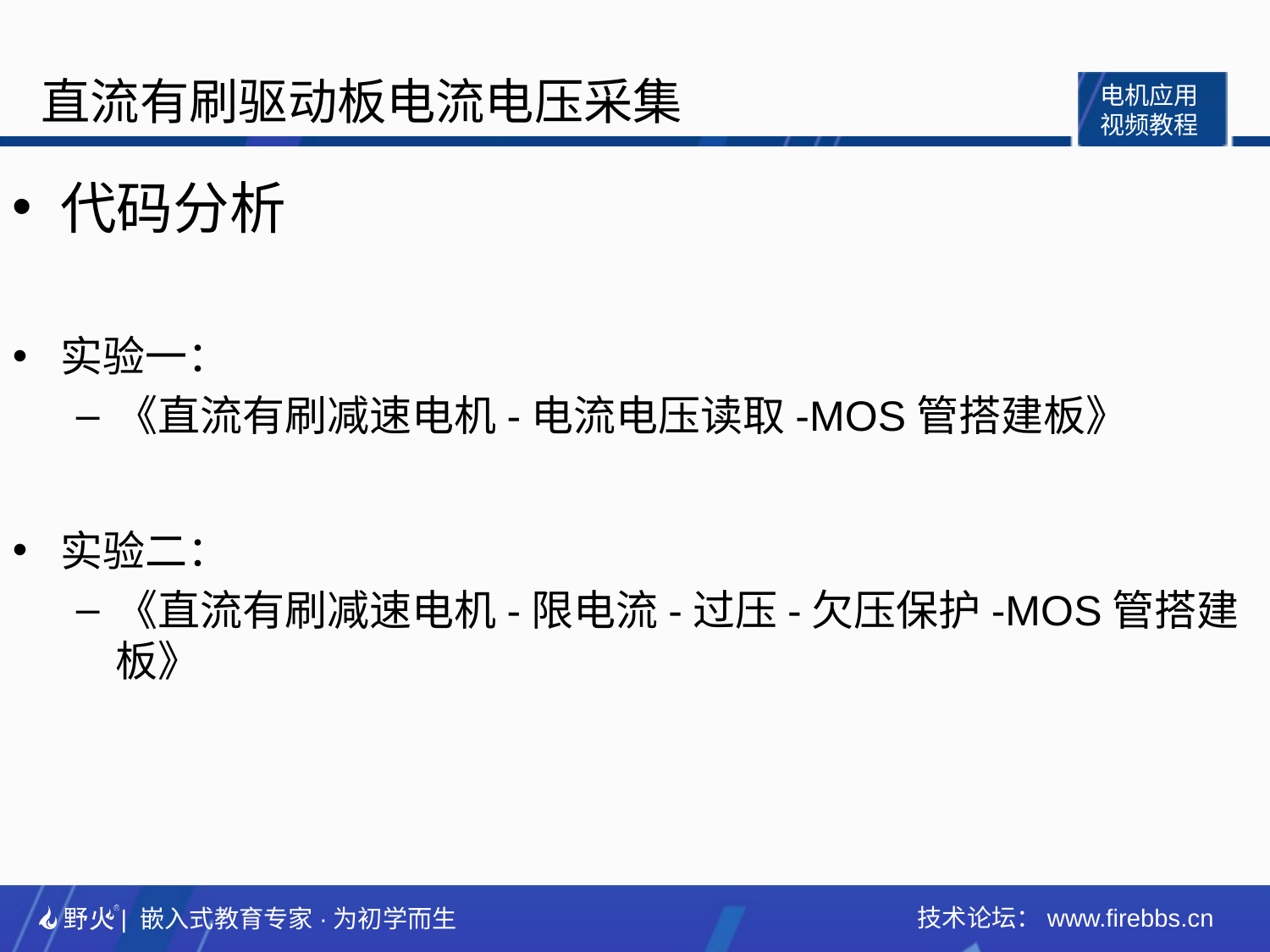

代码分析
实验一：
《直流有刷减速电机-电流电压读取-MOS管搭建板》

实验二：
《直流有刷减速电机-限电流-过压-欠压保护-MOS管搭建板》